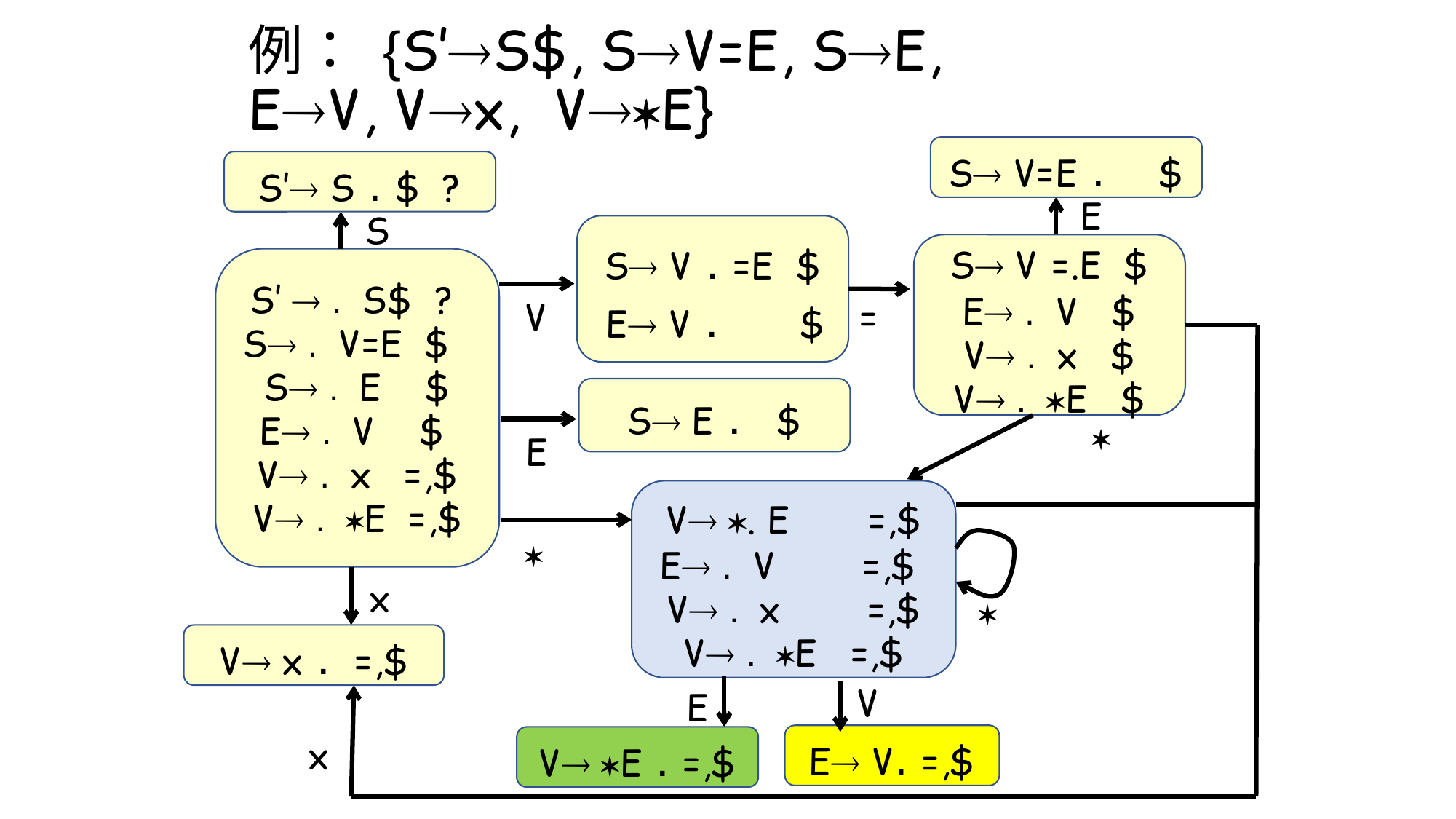

# 例： {S’→S$, S→V=E, S→E, E→V, V→x,  V→∗E}
S→ V=E .    $
S’→ S . $  ?
E
S
S→ V . =E  $
 E→ V .        $
S→ V =.E  $
 E→ .  V   $
V→ .  x   $
V→ .  ∗E   $
S’ → .  S$  ?
S→ .  V=E  $
S→ .  E    $
E→ .  V    $
V→ .  x   =,$
V→ .  ∗E  =,$
V
=
S→ E .   $
∗
E
V→ ∗. E  　=,$
E→ .  V   　=,$
V→ .  x   　=,$
V→ .  ∗E   =,$
∗

x
∗
V→ x .  =,$
V
E
E→ V. =,$
V→ ∗E . =,$
x